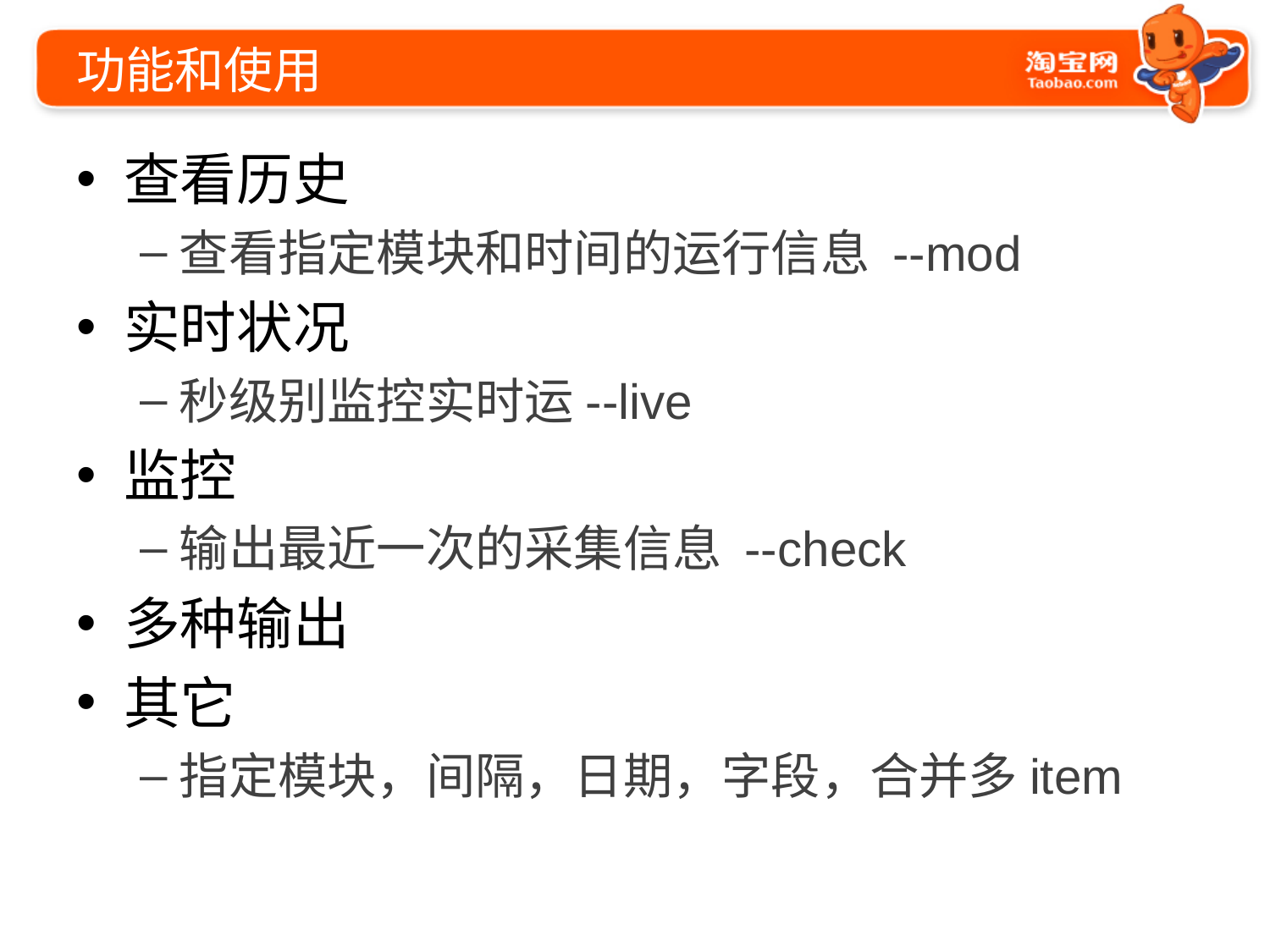

# 功能和使用
查看历史
查看指定模块和时间的运行信息 --mod
实时状况
秒级别监控实时运--live
监控
输出最近一次的采集信息 --check
多种输出
其它
指定模块，间隔，日期，字段，合并多item